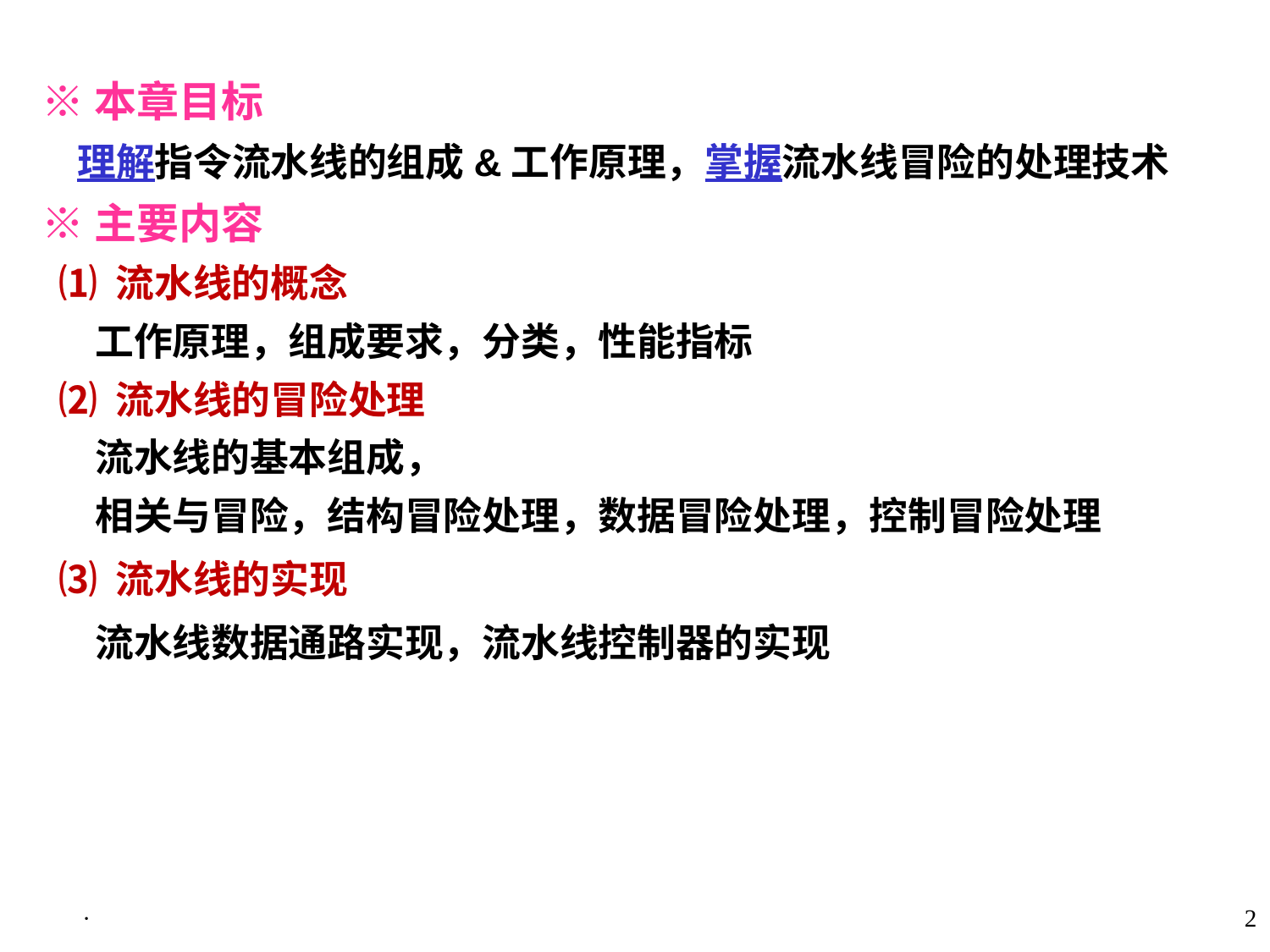

※本章目标
    理解指令流水线的组成&工作原理，掌握流水线冒险的处理技术
 ※主要内容
   ⑴ 流水线的概念
      工作原理，组成要求，分类，性能指标
   ⑵ 流水线的冒险处理
      流水线的基本组成，
      相关与冒险，结构冒险处理，数据冒险处理，控制冒险处理
   ⑶ 流水线的实现
      流水线数据通路实现，流水线控制器的实现
·
2